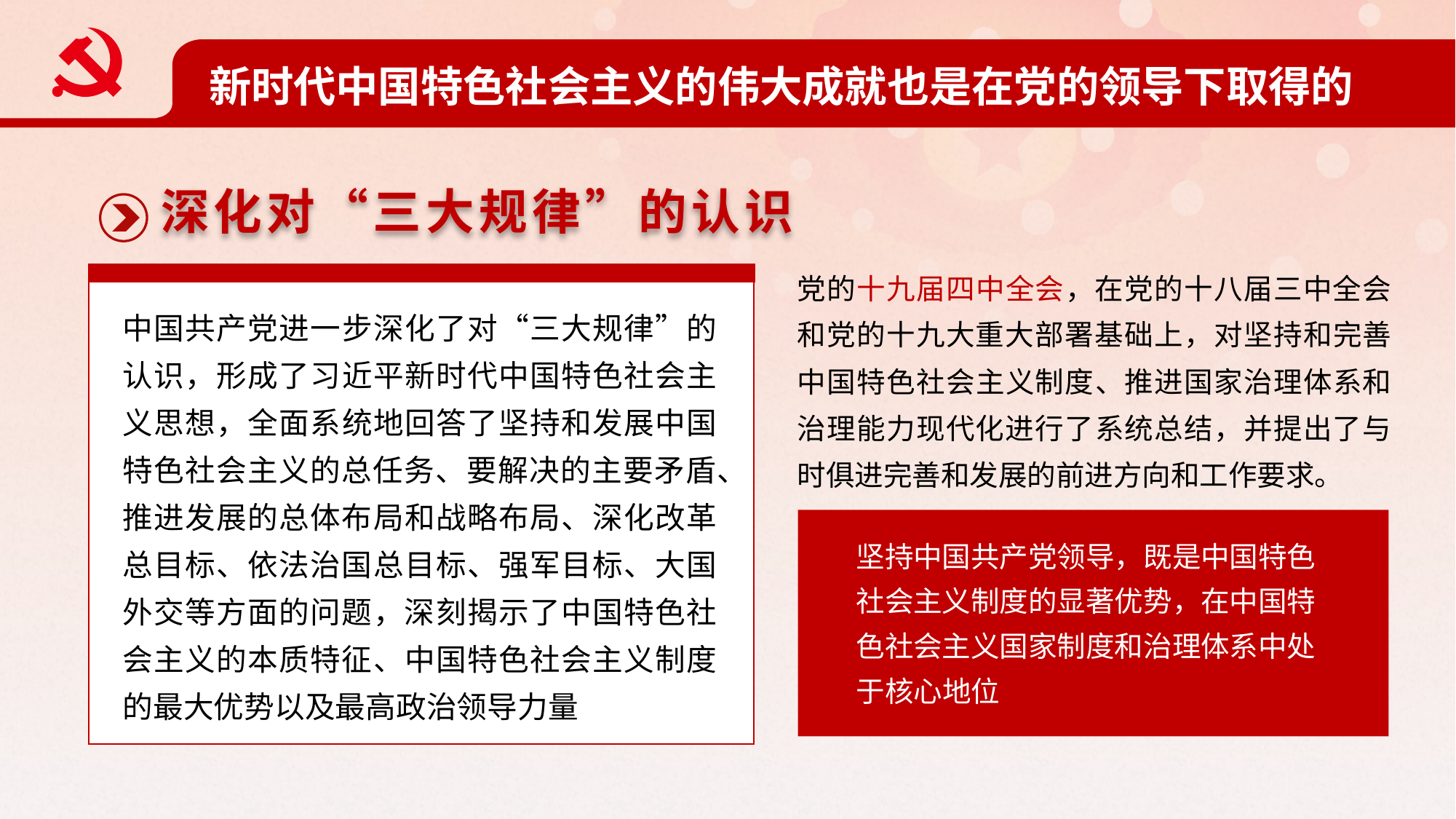

新时代中国特色社会主义的伟大成就也是在党的领导下取得的

深化对“三大规律”的认识

党的十九届四中全会，在党的十八届三中全会和党的十九大重大部署基础上，对坚持和完善中国特色社会主义制度、推进国家治理体系和治理能力现代化进行了系统总结，并提出了与时俱进完善和发展的前进方向和工作要求。

中国共产党进一步深化了对“三大规律”的认识，形成了习近平新时代中国特色社会主义思想，全面系统地回答了坚持和发展中国特色社会主义的总任务、要解决的主要矛盾、推进发展的总体布局和战略布局、深化改革总目标、依法治国总目标、强军目标、大国外交等方面的问题，深刻揭示了中国特色社会主义的本质特征、中国特色社会主义制度的最大优势以及最高政治领导力量

坚持中国共产党领导，既是中国特色社会主义制度的显著优势，在中国特色社会主义国家制度和治理体系中处于核心地位